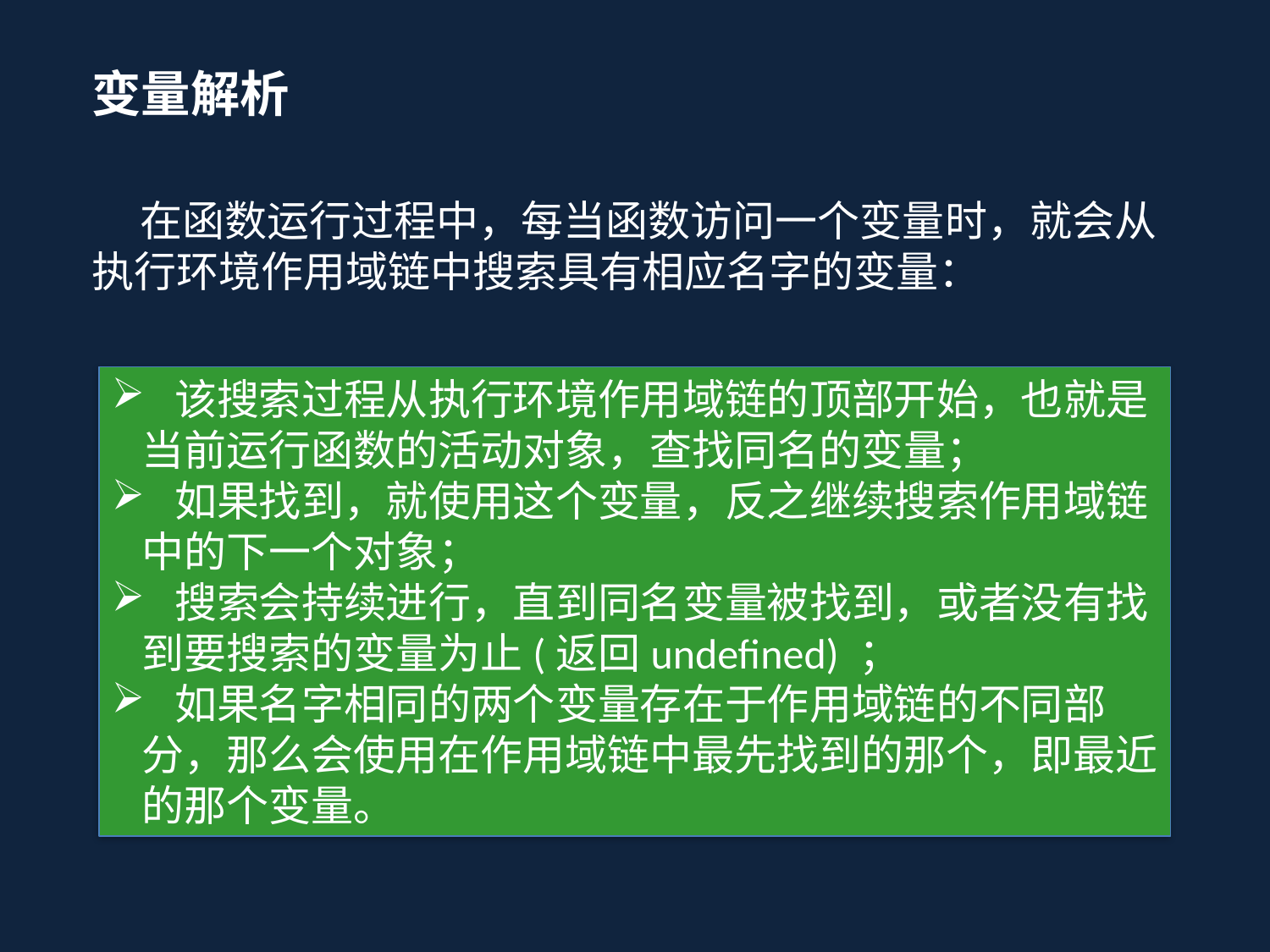

变量解析
    在函数运行过程中，每当函数访问一个变量时，就会从执行环境作用域链中搜索具有相应名字的变量：
  该搜索过程从执行环境作用域链的顶部开始，也就是当前运行函数的活动对象，查找同名的变量；
  如果找到，就使用这个变量，反之继续搜索作用域链中的下一个对象；
  搜索会持续进行，直到同名变量被找到，或者没有找到要搜索的变量为止(返回undefined) ；
  如果名字相同的两个变量存在于作用域链的不同部分，那么会使用在作用域链中最先找到的那个，即最近的那个变量。